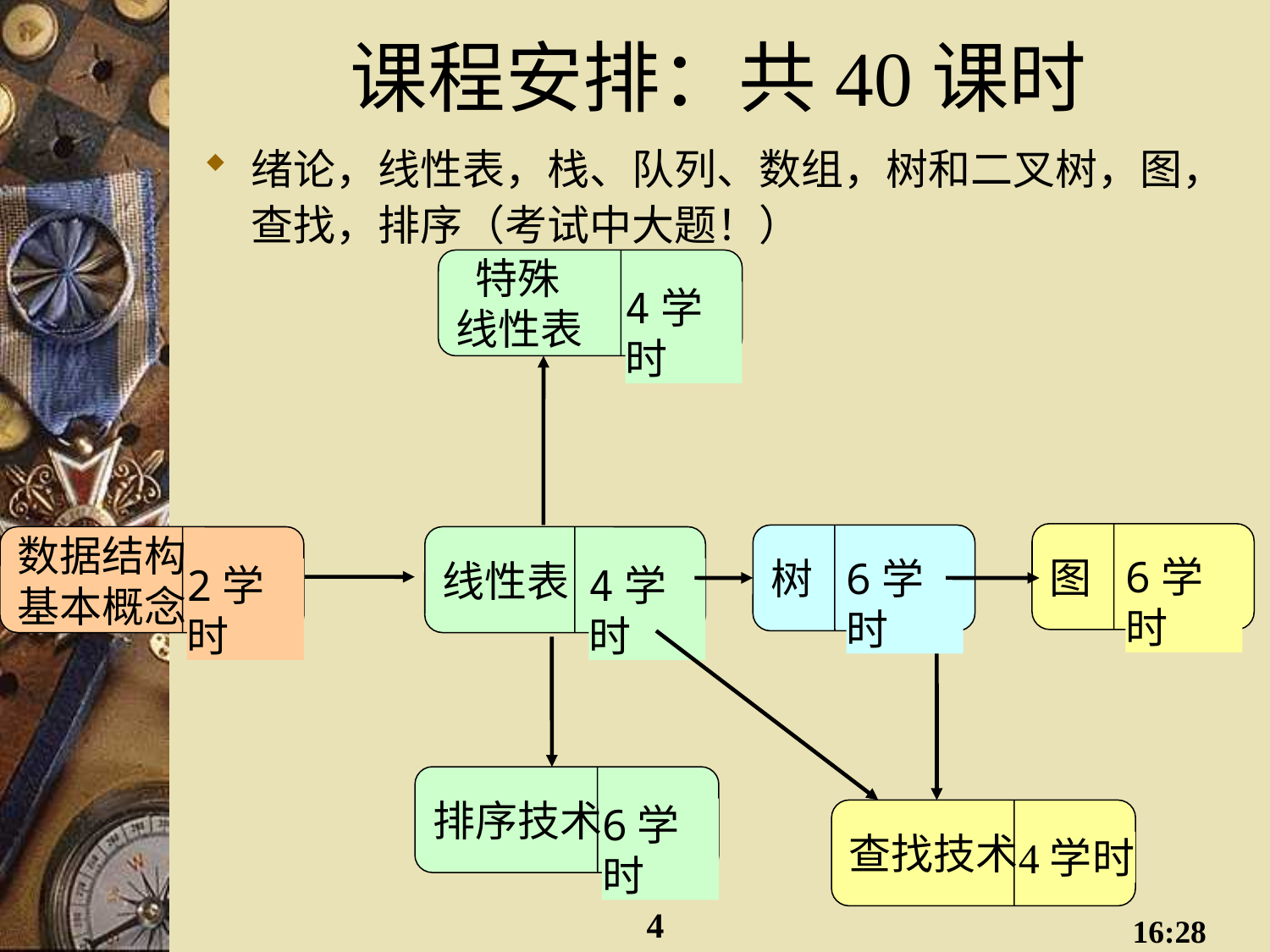

# 课程安排：共40课时
绪论，线性表，栈、队列、数组，树和二叉树，图，查找，排序（考试中大题！）
 特殊
线性表

4学时

图

6学时

树

6学时

数据结构
基本概念

2学时
线性表
4学时

查找技术

4学时

排序技术

6学时